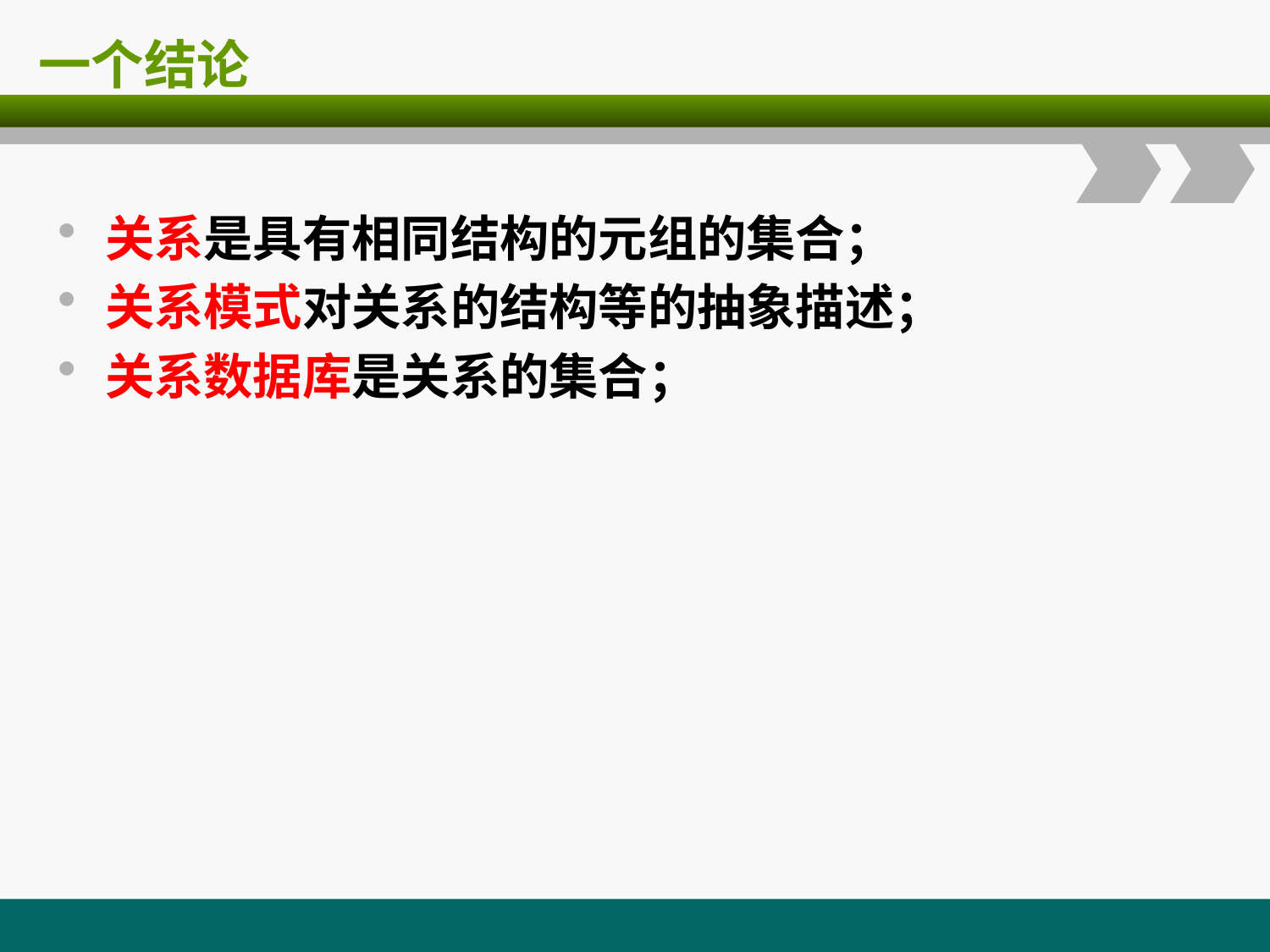

# 一个结论
关系是具有相同结构的元组的集合；
关系模式对关系的结构等的抽象描述；
关系数据库是关系的集合；